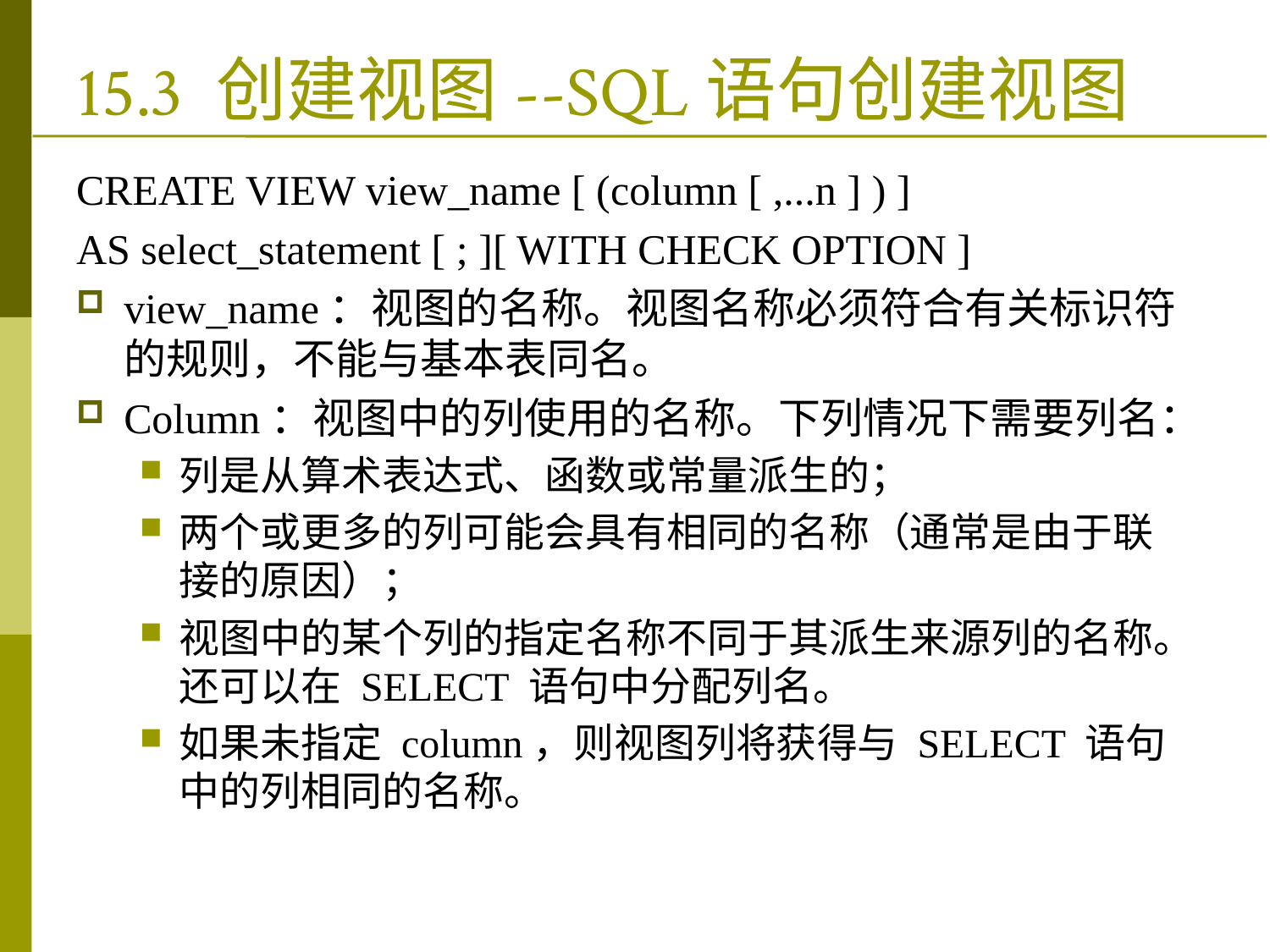

# 15.3 创建视图--SQL语句创建视图
CREATE VIEW view_name [ (column [ ,...n ] ) ]
AS select_statement [ ; ][ WITH CHECK OPTION ]
view_name：视图的名称。视图名称必须符合有关标识符的规则，不能与基本表同名。
Column：视图中的列使用的名称。下列情况下需要列名：
列是从算术表达式、函数或常量派生的；
两个或更多的列可能会具有相同的名称（通常是由于联接的原因）；
视图中的某个列的指定名称不同于其派生来源列的名称。还可以在 SELECT 语句中分配列名。
如果未指定 column，则视图列将获得与 SELECT 语句中的列相同的名称。